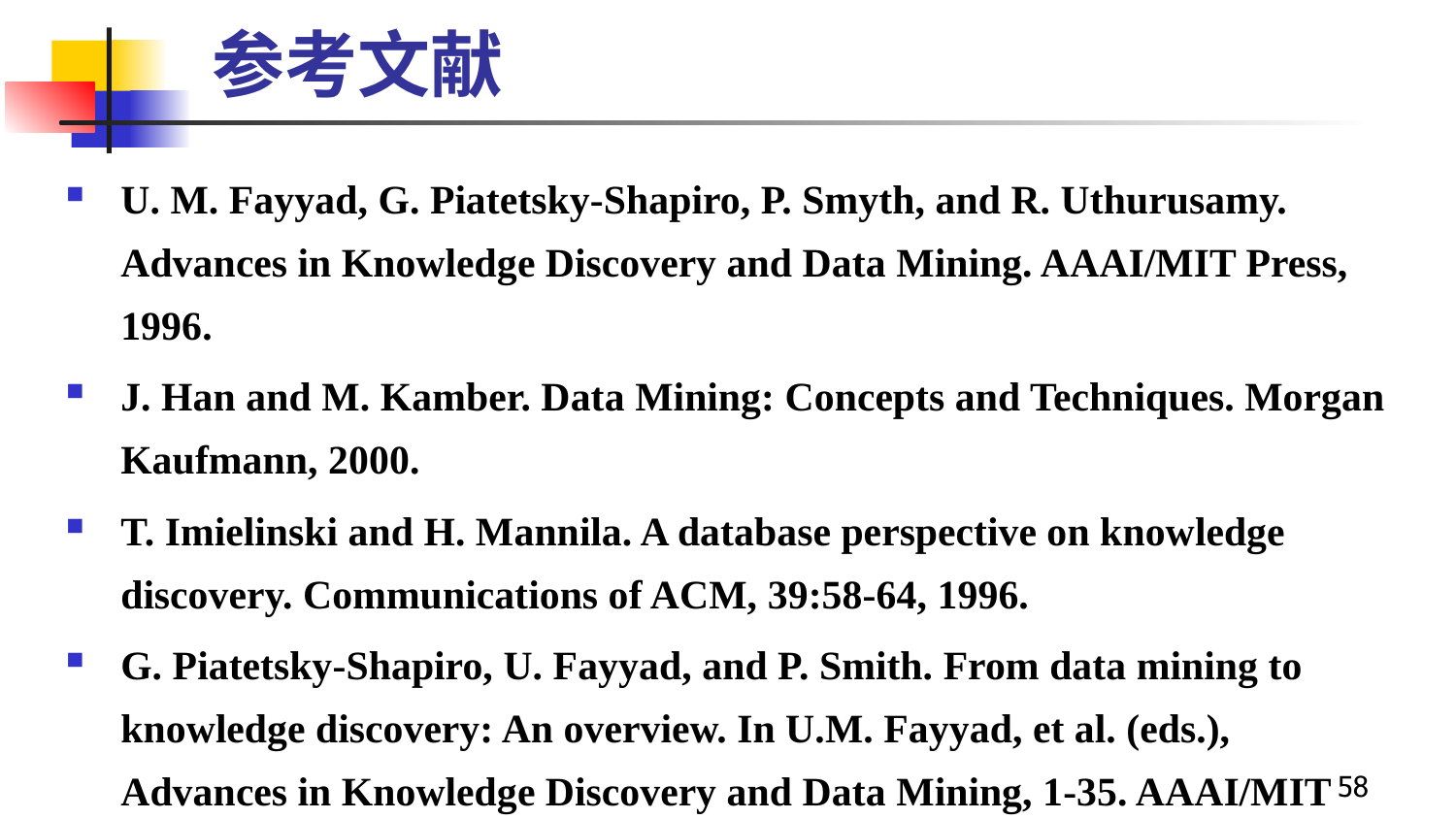

# 参考文献
U. M. Fayyad, G. Piatetsky-Shapiro, P. Smyth, and R. Uthurusamy. Advances in Knowledge Discovery and Data Mining. AAAI/MIT Press, 1996.
J. Han and M. Kamber. Data Mining: Concepts and Techniques. Morgan Kaufmann, 2000.
T. Imielinski and H. Mannila. A database perspective on knowledge discovery. Communications of ACM, 39:58-64, 1996.
G. Piatetsky-Shapiro, U. Fayyad, and P. Smith. From data mining to knowledge discovery: An overview. In U.M. Fayyad, et al. (eds.), Advances in Knowledge Discovery and Data Mining, 1-35. AAAI/MIT Press, 1996.
G. Piatetsky-Shapiro and W. J. Frawley. Knowledge Discovery in Databases. AAAI/MIT Press, 1991.
58